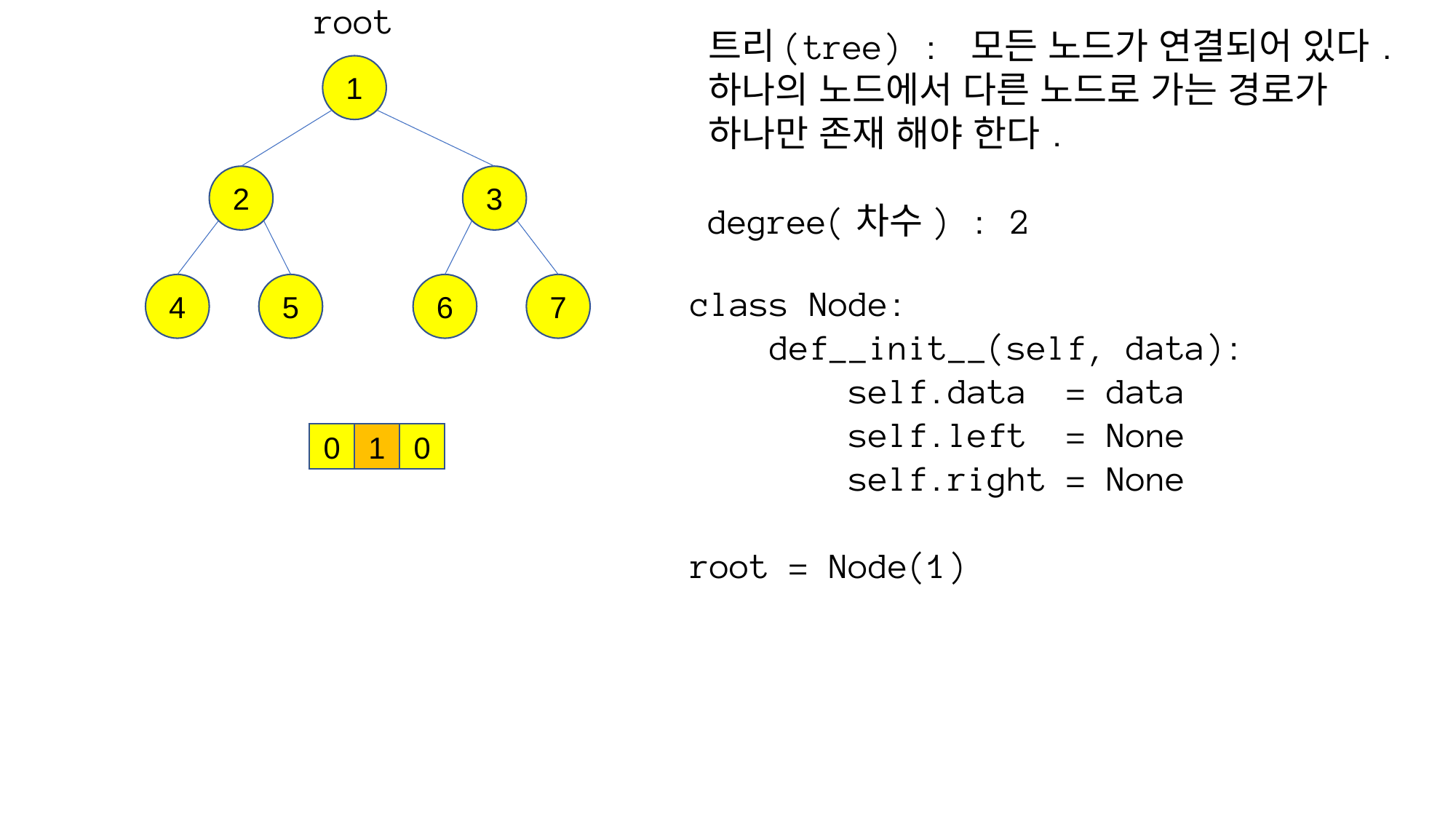

root
트리(tree) : 모든 노드가 연결되어 있다.
하나의 노드에서 다른 노드로 가는 경로가
하나만 존재 해야 한다.

degree(차수) : 2
1
2
3
4
5
6
7
class Node:
    def__init__(self, data):
        self.data  = data
        self.left  = None
        self.right = None

root = Node(1)
0
1
0